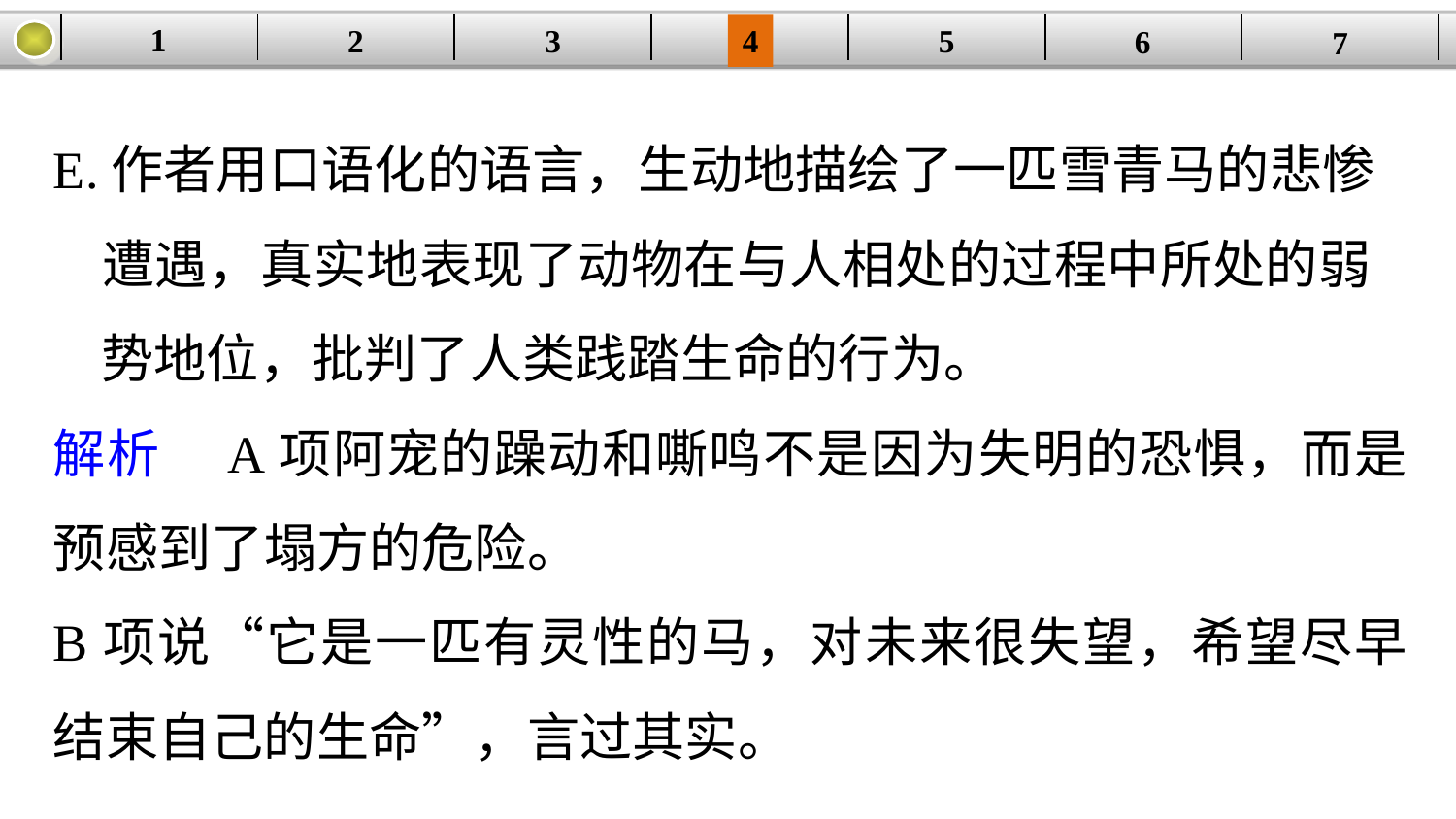

1
5
3
2
|  |  |  |  |  |  |  |
| --- | --- | --- | --- | --- | --- | --- |
4
6
7

E.作者用口语化的语言，生动地描绘了一匹雪青马的悲惨
   遭遇，真实地表现了动物在与人相处的过程中所处的弱
   势地位，批判了人类践踏生命的行为。
解析　A项阿宠的躁动和嘶鸣不是因为失明的恐惧，而是预感到了塌方的危险。
B项说“它是一匹有灵性的马，对未来很失望，希望尽早结束自己的生命”，言过其实。